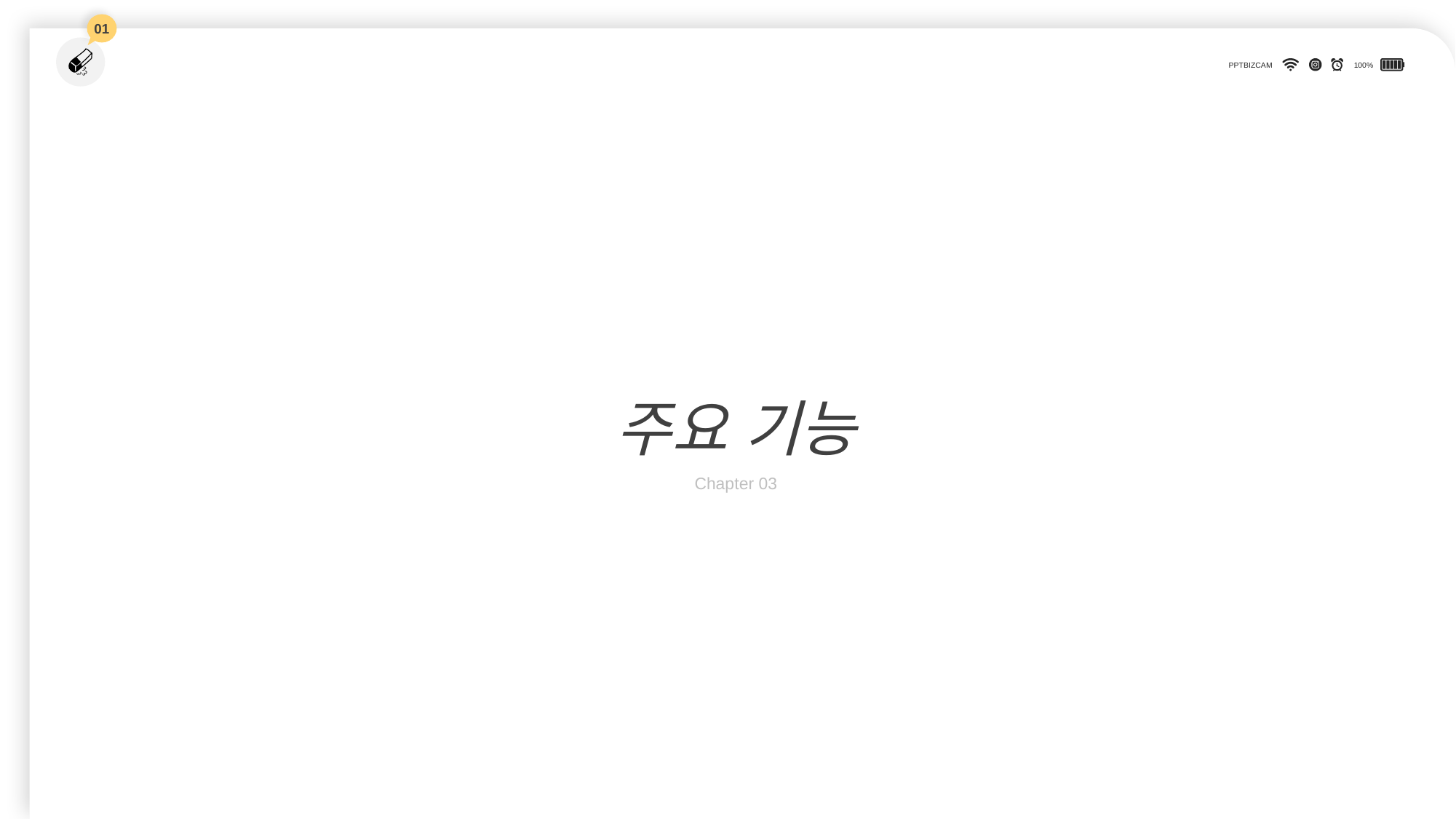

01
주요 기능
Chapter 03

PPTBIZCAM
100%